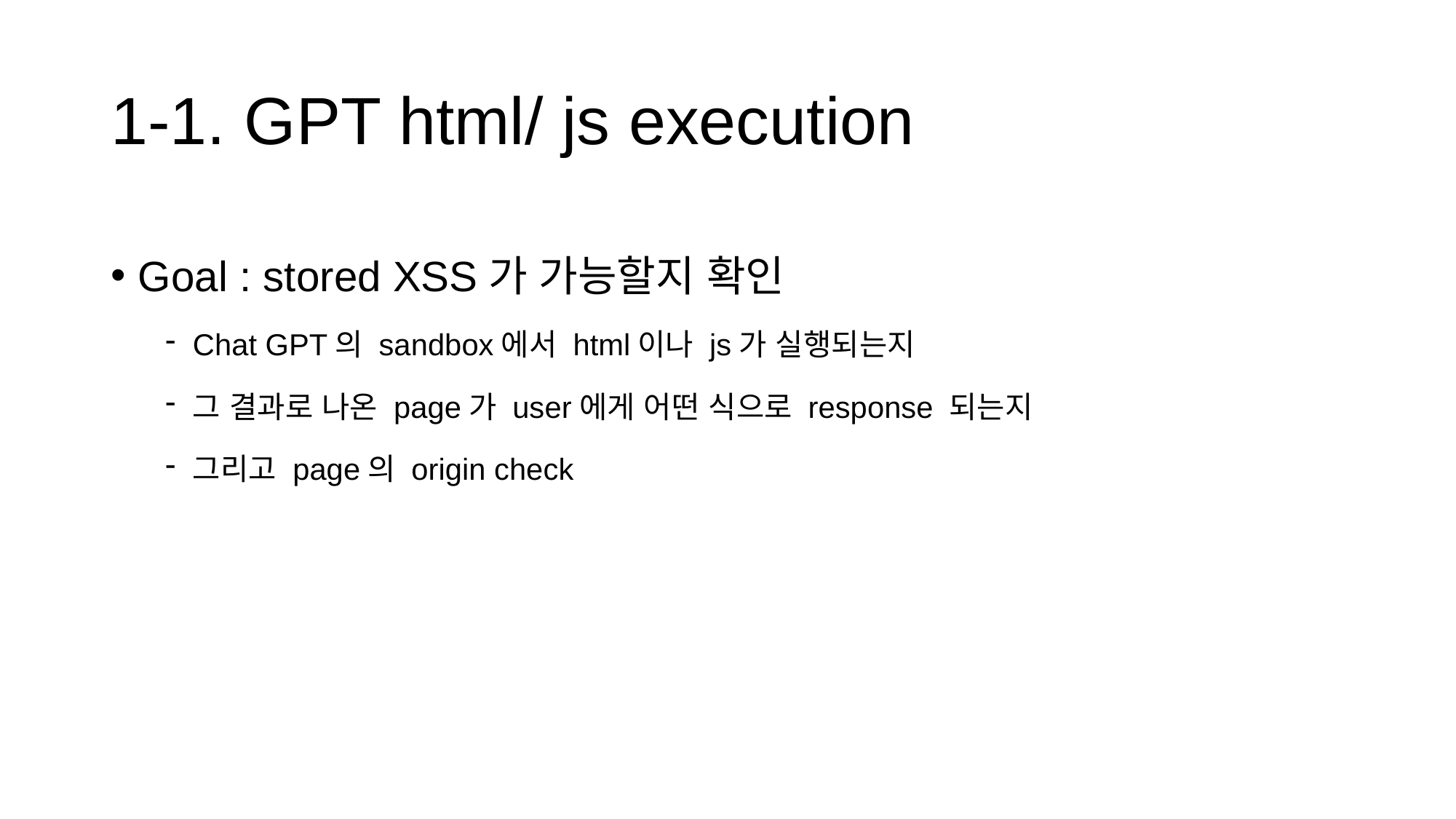

# 1-1. GPT html/ js execution
Goal : stored XSS가 가능할지 확인
Chat GPT의 sandbox에서 html이나 js가 실행되는지
그 결과로 나온 page가 user에게 어떤 식으로 response 되는지
그리고 page의 origin check